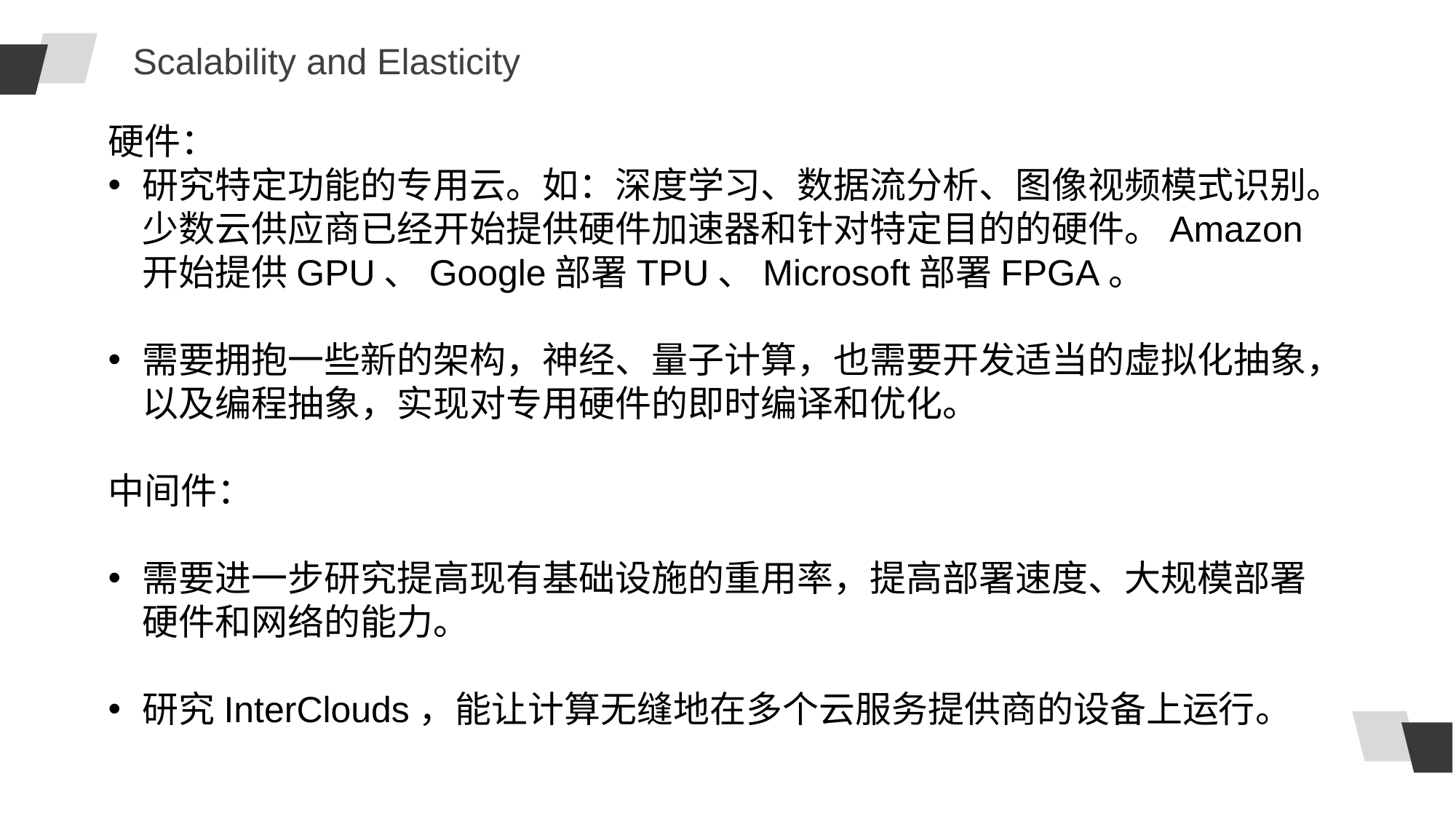

Scalability and Elasticity
硬件：
研究特定功能的专用云。如：深度学习、数据流分析、图像视频模式识别。少数云供应商已经开始提供硬件加速器和针对特定目的的硬件。Amazon开始提供GPU、Google部署TPU、Microsoft部署FPGA。

需要拥抱一些新的架构，神经、量子计算，也需要开发适当的虚拟化抽象，以及编程抽象，实现对专用硬件的即时编译和优化。

中间件：

需要进一步研究提高现有基础设施的重用率，提高部署速度、大规模部署硬件和网络的能力。

研究InterClouds，能让计算无缝地在多个云服务提供商的设备上运行。